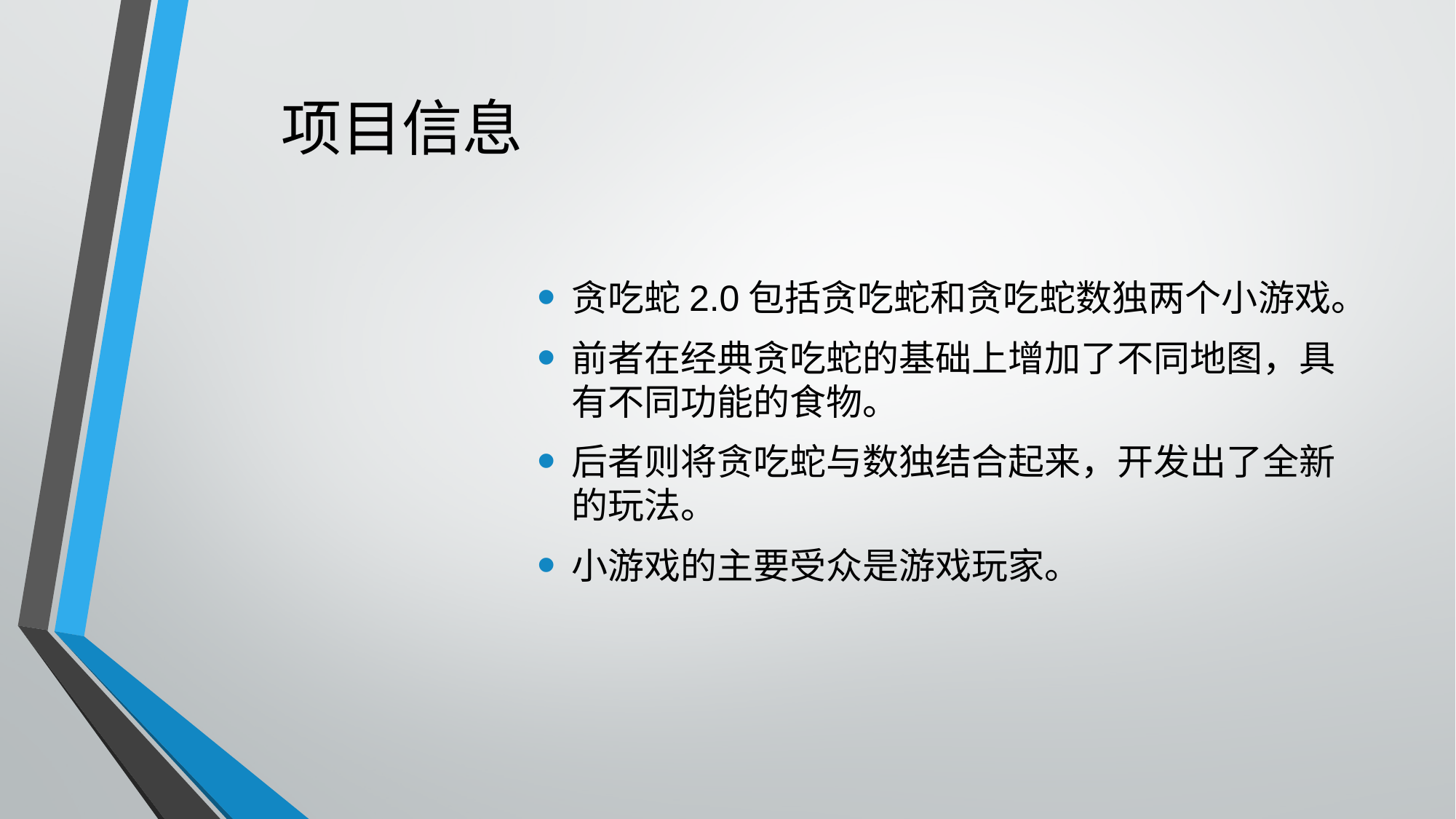

# 项目信息
贪吃蛇2.0包括贪吃蛇和贪吃蛇数独两个小游戏。
前者在经典贪吃蛇的基础上增加了不同地图，具有不同功能的食物。
后者则将贪吃蛇与数独结合起来，开发出了全新的玩法。
小游戏的主要受众是游戏玩家。